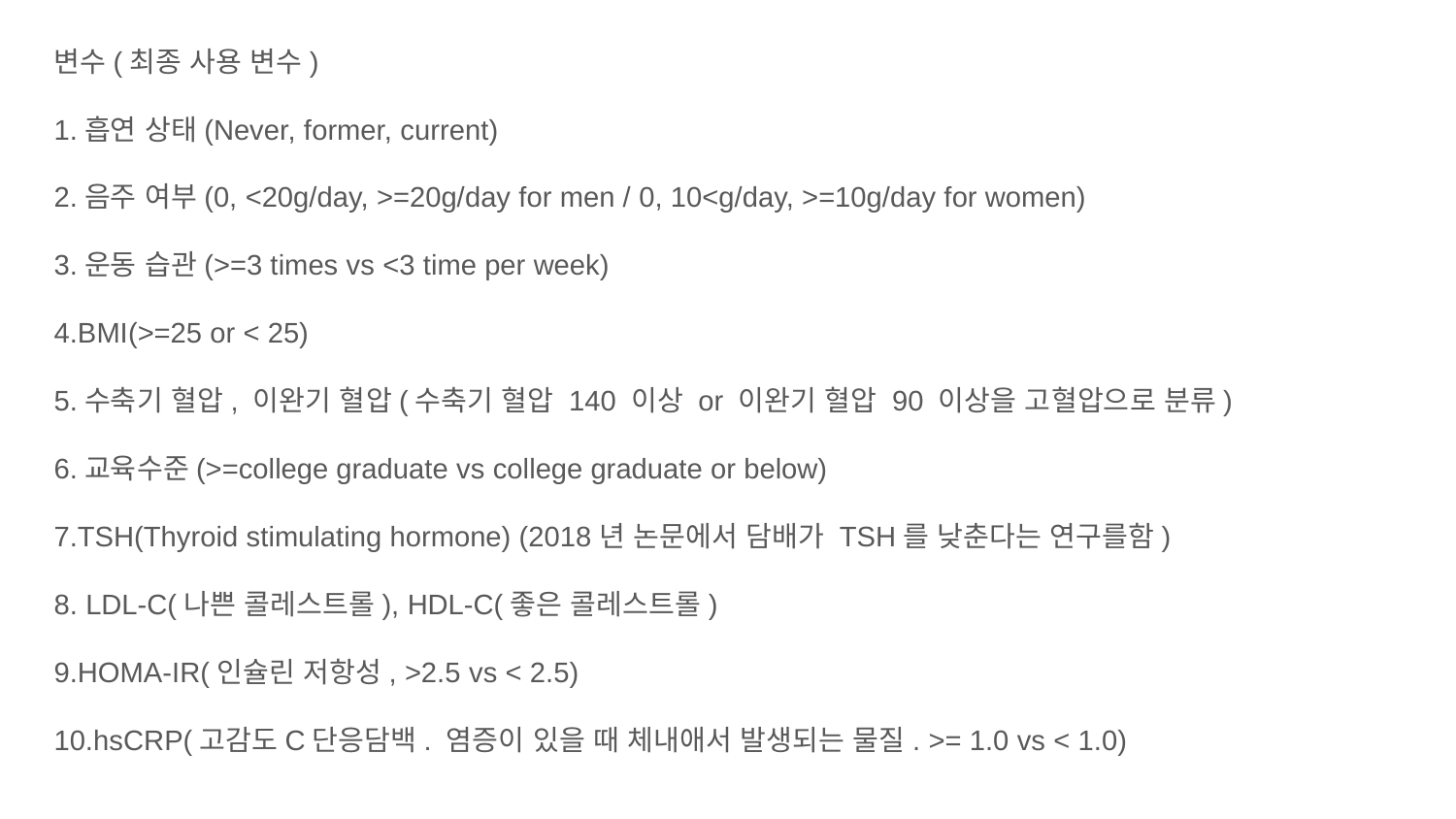

변수(최종 사용 변수)

1.흡연 상태(Never, former, current)

2.음주 여부(0, <20g/day, >=20g/day for men / 0, 10<g/day, >=10g/day for women)

3.운동 습관(>=3 times vs <3 time per week)

4.BMI(>=25 or < 25)

5.수축기 혈압, 이완기 혈압(수축기 혈압 140 이상 or 이완기 혈압 90 이상을 고혈압으로 분류)

6.교육수준(>=college graduate vs college graduate or below)

7.TSH(Thyroid stimulating hormone) (2018년 논문에서 담배가 TSH를 낮춘다는 연구를함)

8. LDL-C(나쁜 콜레스트롤), HDL-C(좋은 콜레스트롤)

9.HOMA-IR(인슐린 저항성, >2.5 vs < 2.5)

10.hsCRP(고감도C단응담백. 염증이 있을 때 체내애서 발생되는 물질. >= 1.0 vs < 1.0)